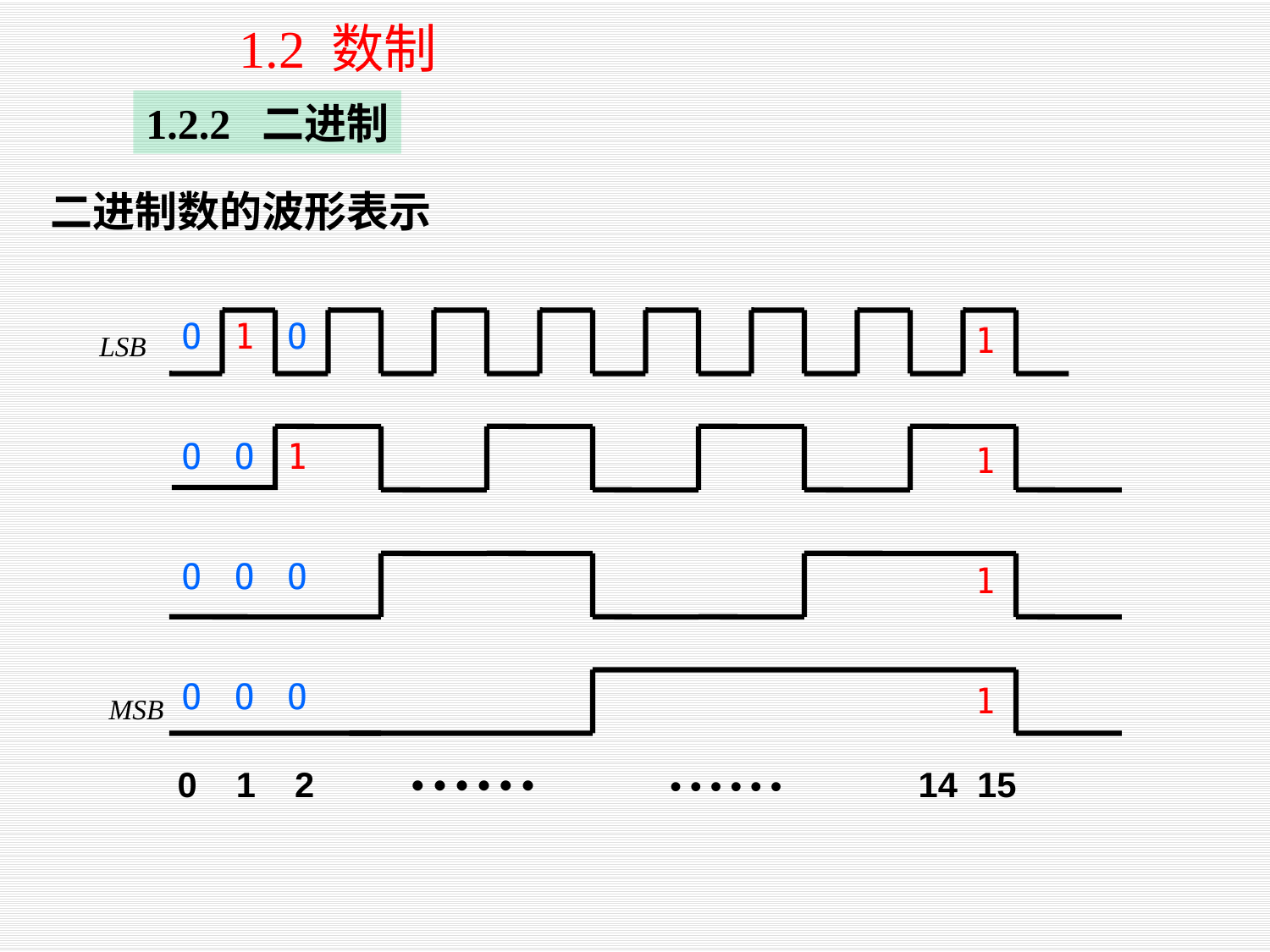

1.2 数制
1.2.2  二进制
二进制数的波形表示
0
1
0

LSB

MSB
1
0
0
1
1
0
0
0
1
0
0
0
1
0    1    2          • • • • • •              • • • • • •              14  15